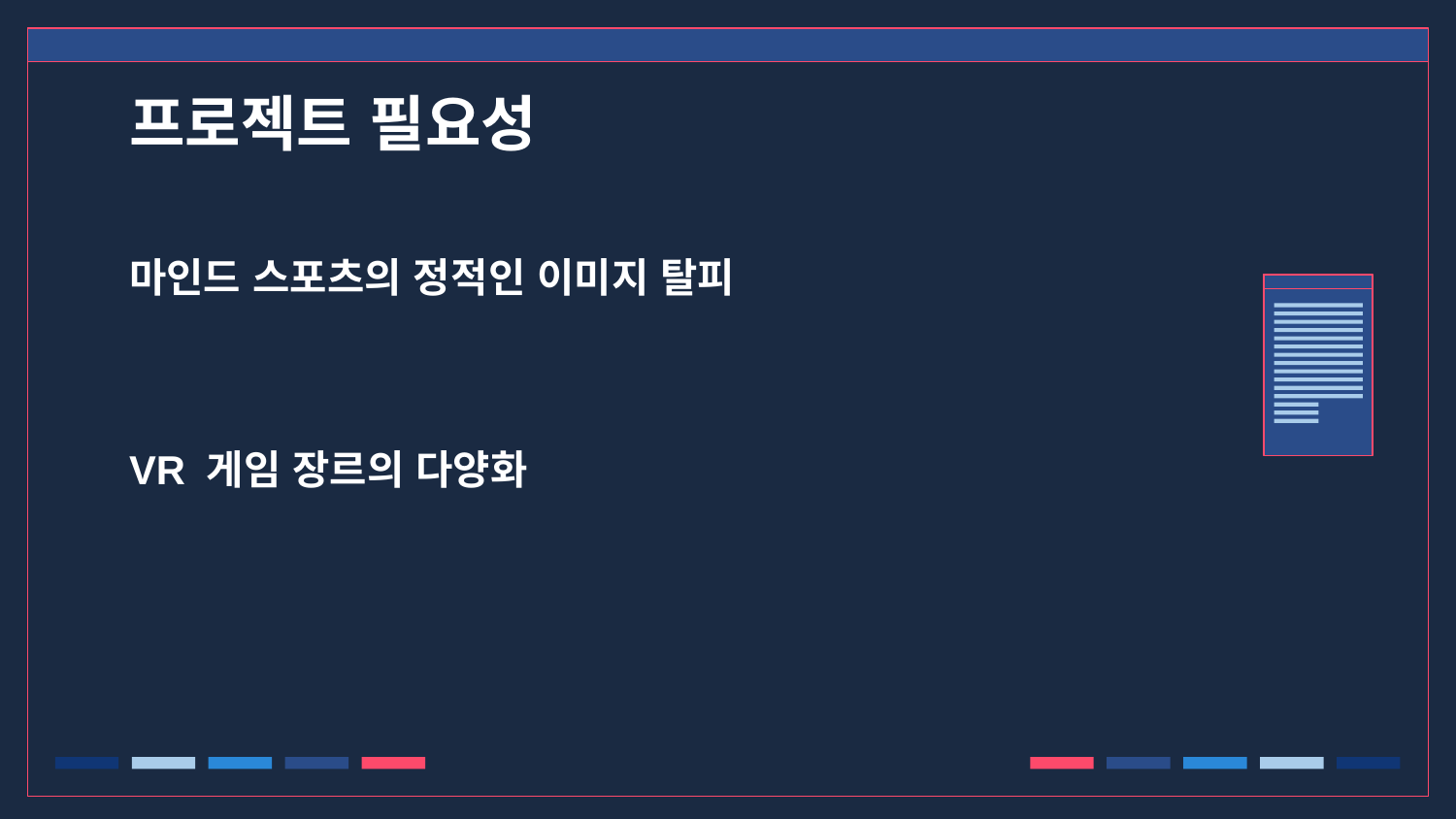

# 프로젝트 필요성
마인드 스포츠의 정적인 이미지 탈피

VR 게임 장르의 다양화